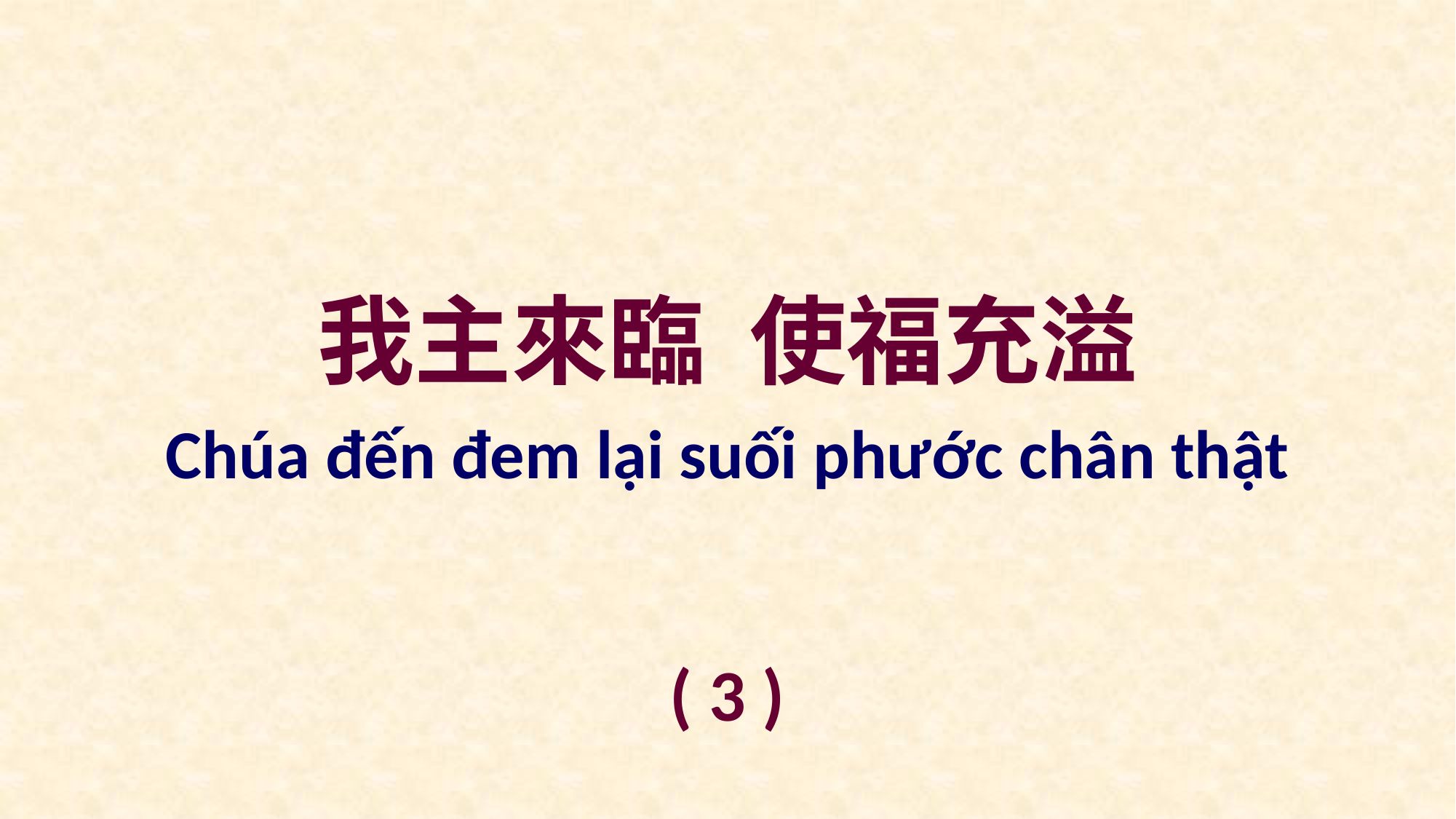

我主來臨  使福充溢
Chúa đến đem lại suối phước chân thật
( 3 )